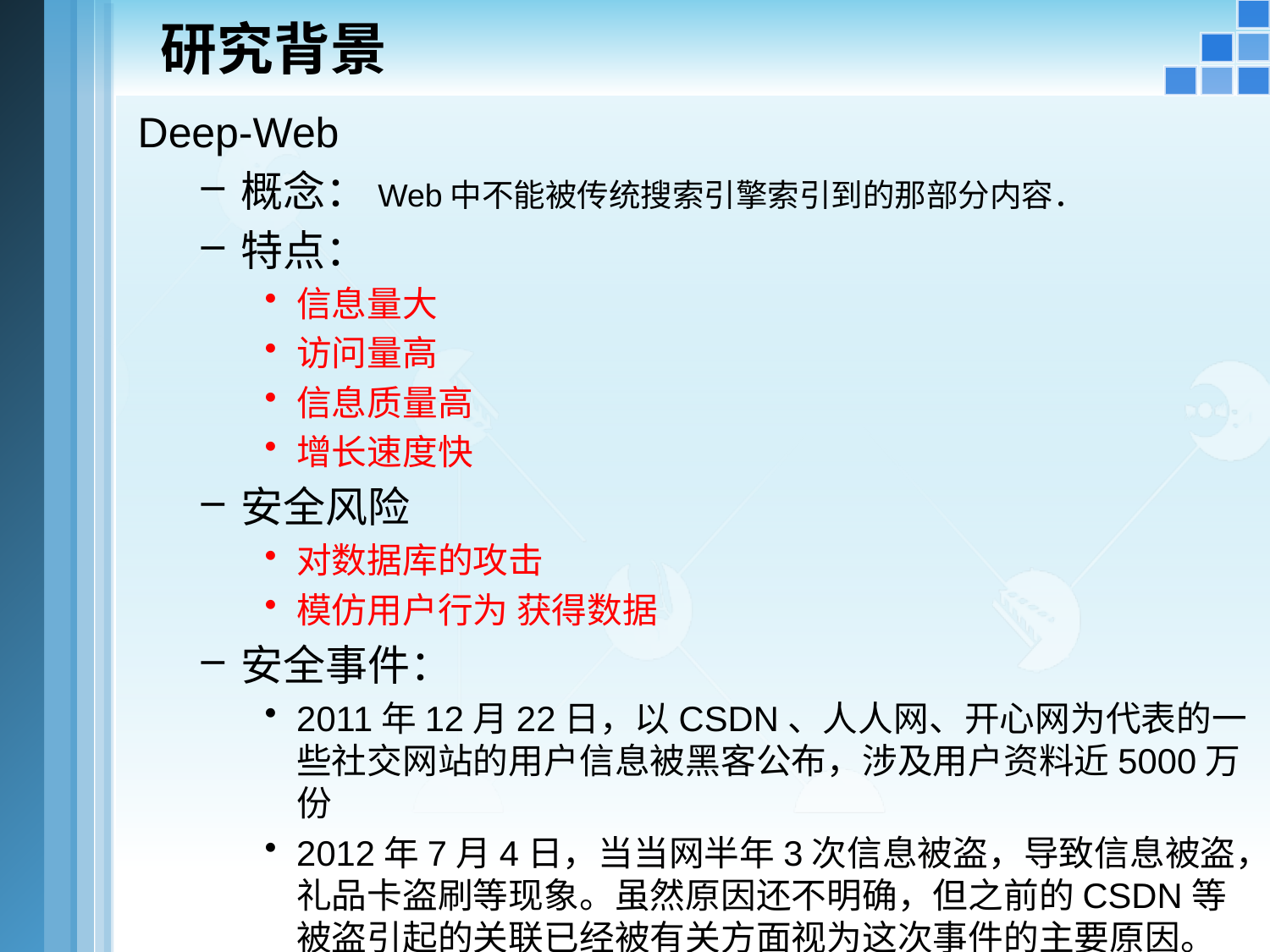

研究背景
Deep-Web
概念：Web中不能被传统搜索引擎索引到的那部分内容．
特点：
信息量大
访问量高
信息质量高
增长速度快
安全风险
对数据库的攻击
模仿用户行为 获得数据
安全事件：
2011年12月22日，以CSDN、人人网、开心网为代表的一些社交网站的用户信息被黑客公布，涉及用户资料近5000万份
2012年7月4日，当当网半年3次信息被盗，导致信息被盗，礼品卡盗刷等现象。虽然原因还不明确，但之前的CSDN等被盗引起的关联已经被有关方面视为这次事件的主要原因。